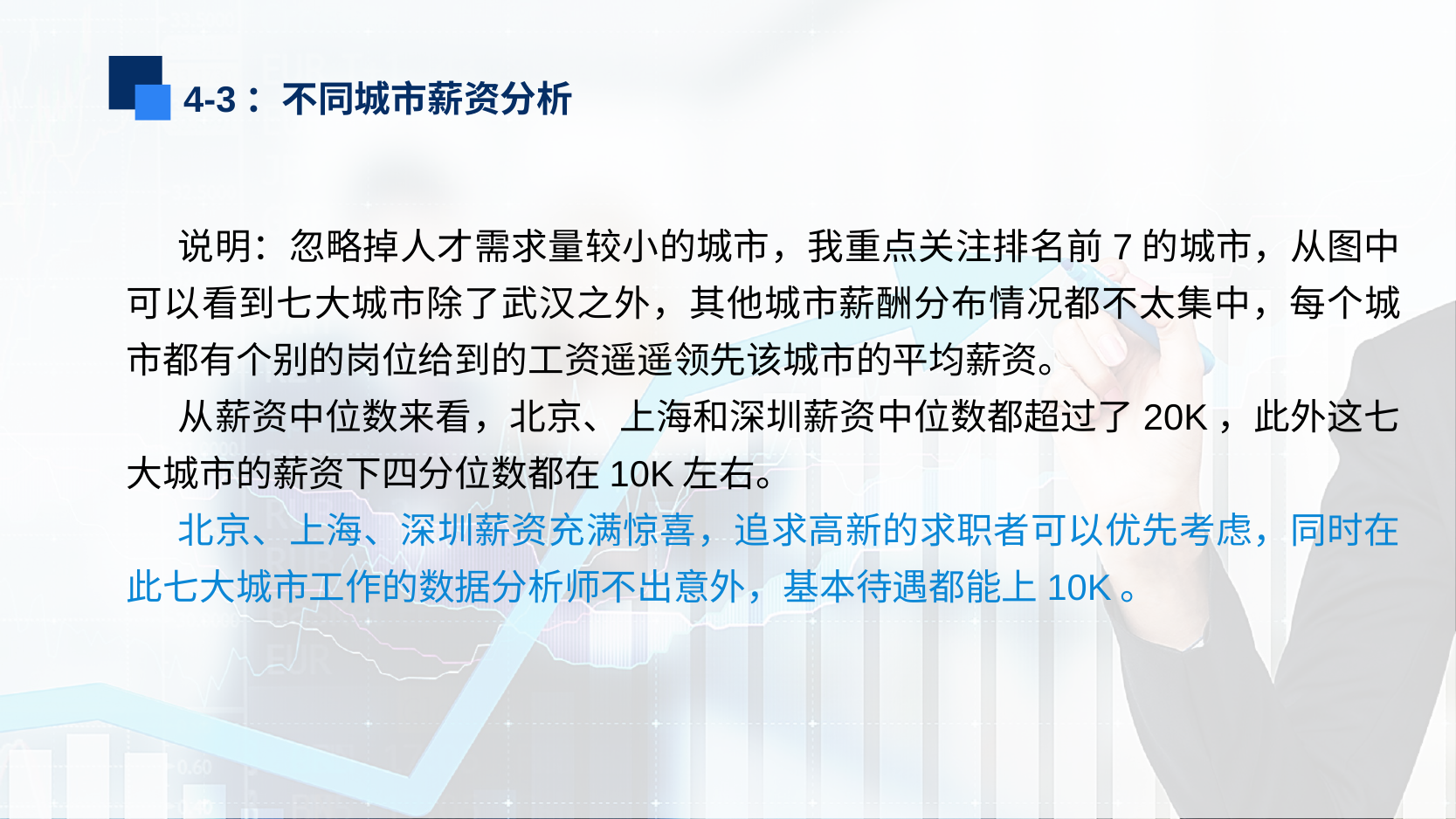

4-3：不同城市薪资分析

说明：忽略掉人才需求量较小的城市，我重点关注排名前7的城市，从图中可以看到七大城市除了武汉之外，其他城市薪酬分布情况都不太集中，每个城市都有个别的岗位给到的工资遥遥领先该城市的平均薪资。
从薪资中位数来看，北京、上海和深圳薪资中位数都超过了20K，此外这七大城市的薪资下四分位数都在10K左右。
北京、上海、深圳薪资充满惊喜，追求高新的求职者可以优先考虑，同时在此七大城市工作的数据分析师不出意外，基本待遇都能上10K。